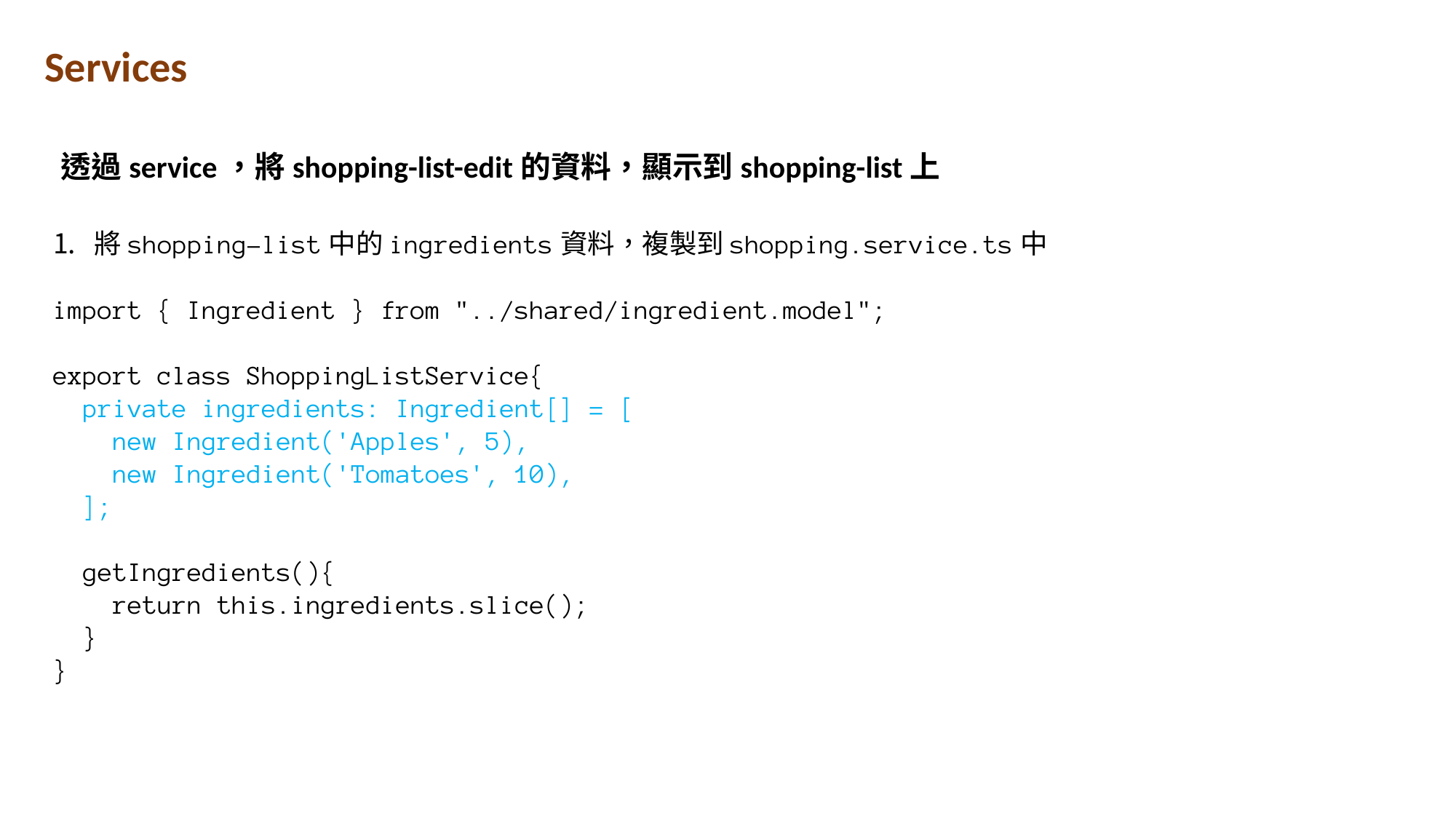

Services
透過service，將shopping-list-edit的資料，顯示到shopping-list上
將shopping-list中的ingredients資料，複製到shopping.service.ts中

import { Ingredient } from "../shared/ingredient.model";
export class ShoppingListService{
  private ingredients: Ingredient[] = [
    new Ingredient('Apples', 5),
    new Ingredient('Tomatoes', 10),
  ];
  getIngredients(){
    return this.ingredients.slice();
  }
}